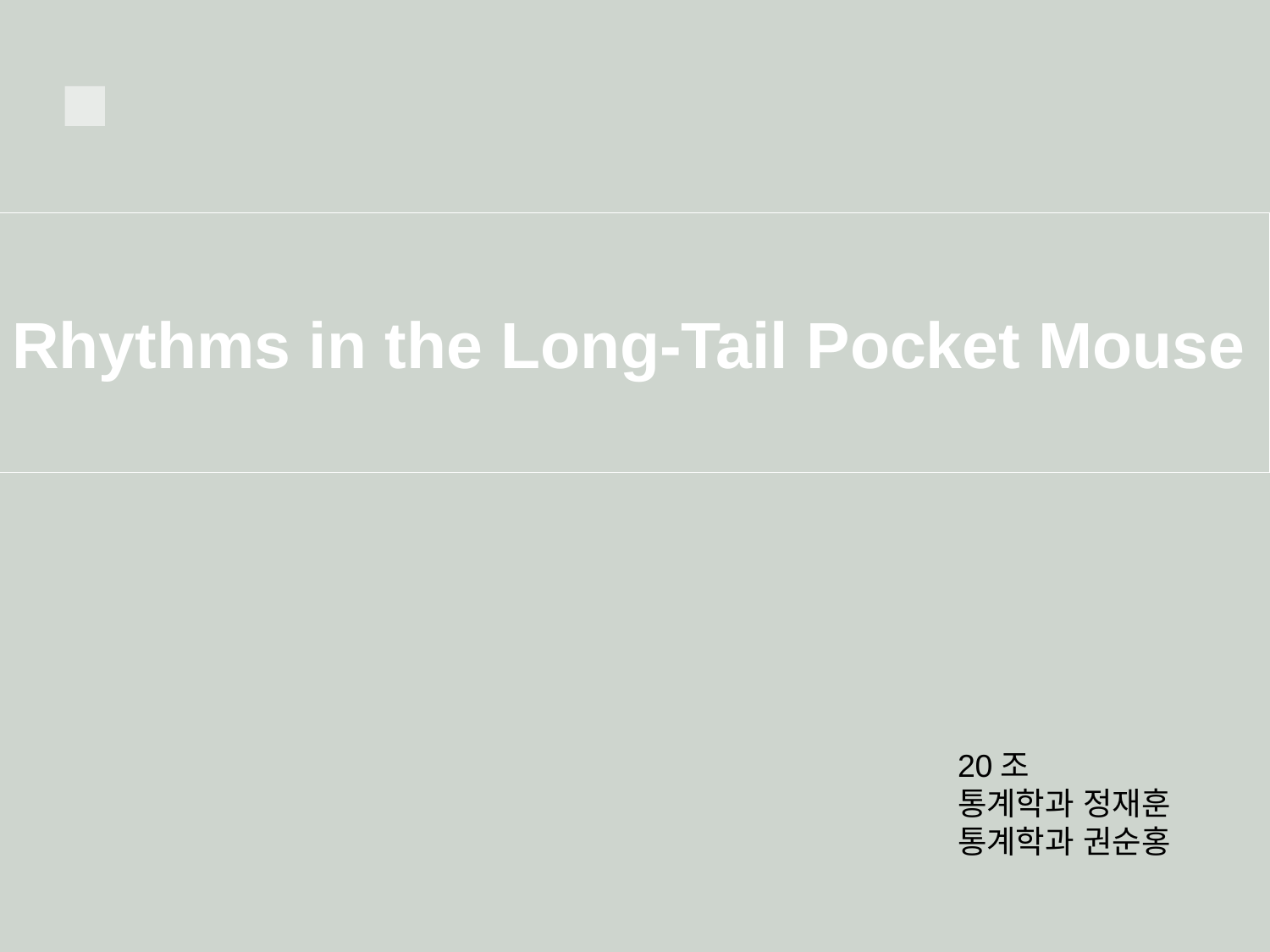

Rhythms in the Long-Tail Pocket Mouse
20조
통계학과 정재훈
통계학과 권순홍